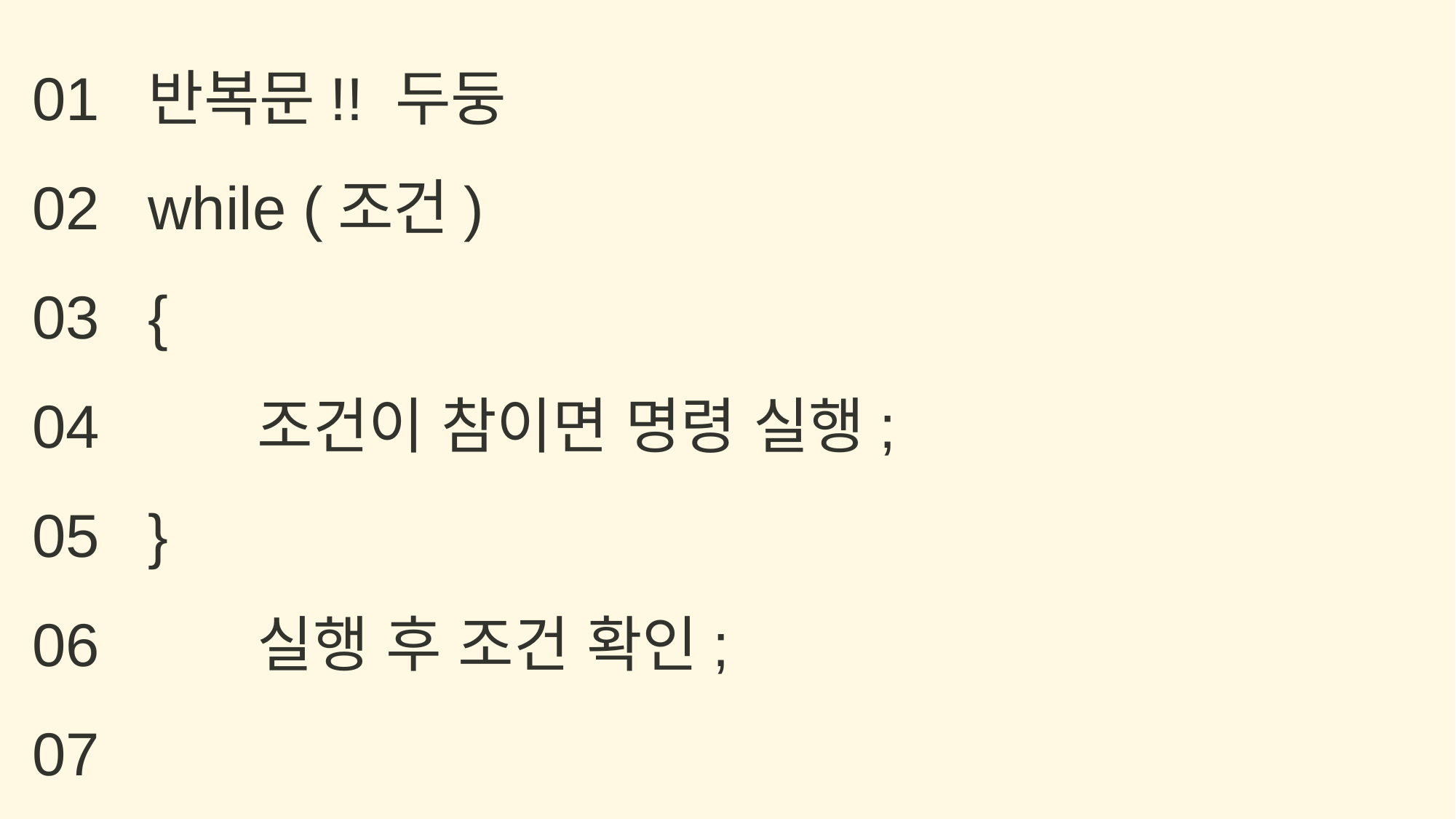

반복문!! 두둥
while (조건)
{
	조건이 참이면 명령 실행;
}
	실행 후 조건 확인;
01
02
03
04
05
06
07